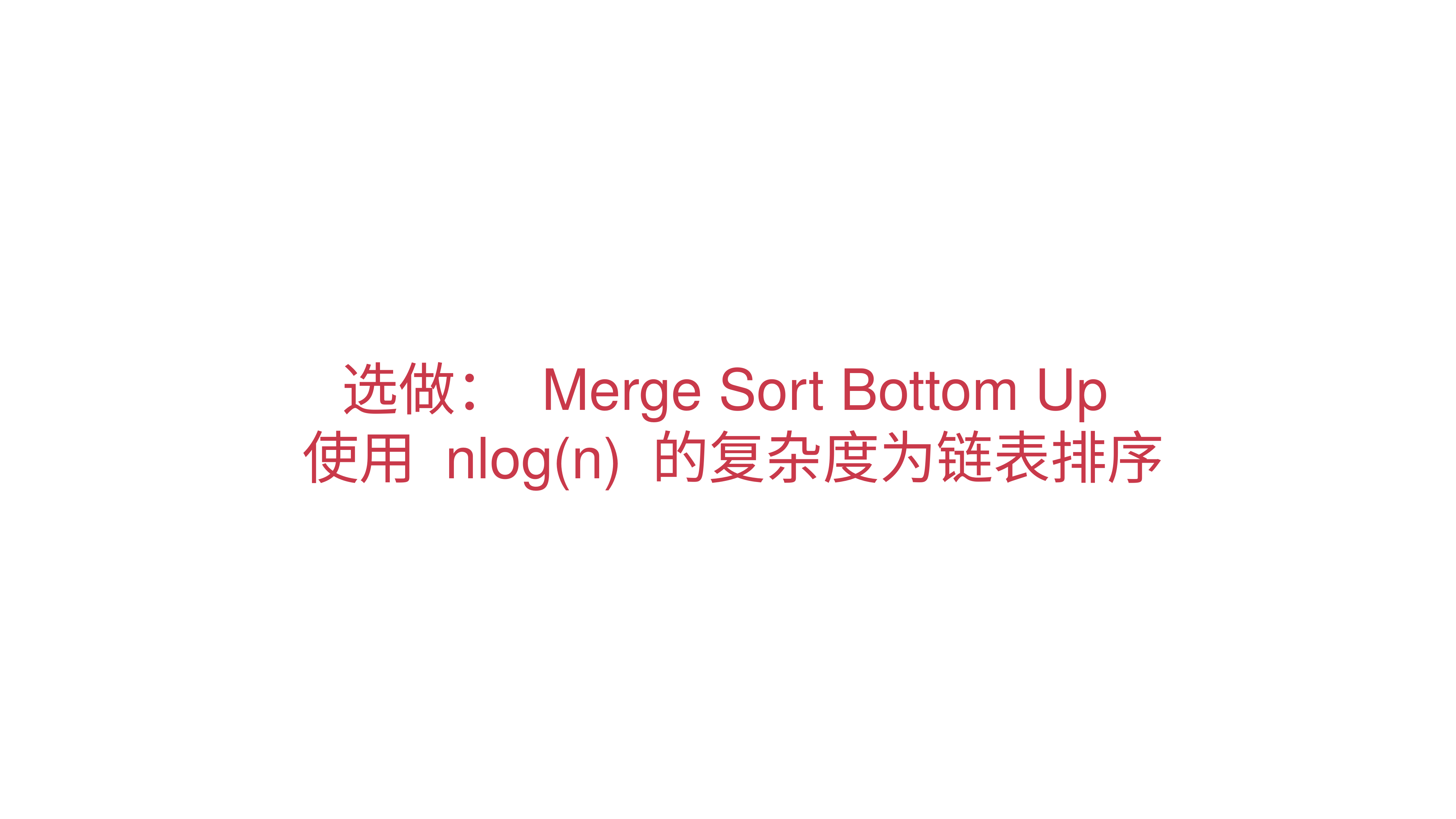

# 选做： Merge Sort Bottom Up
使用 nlog(n) 的复杂度为链表排序